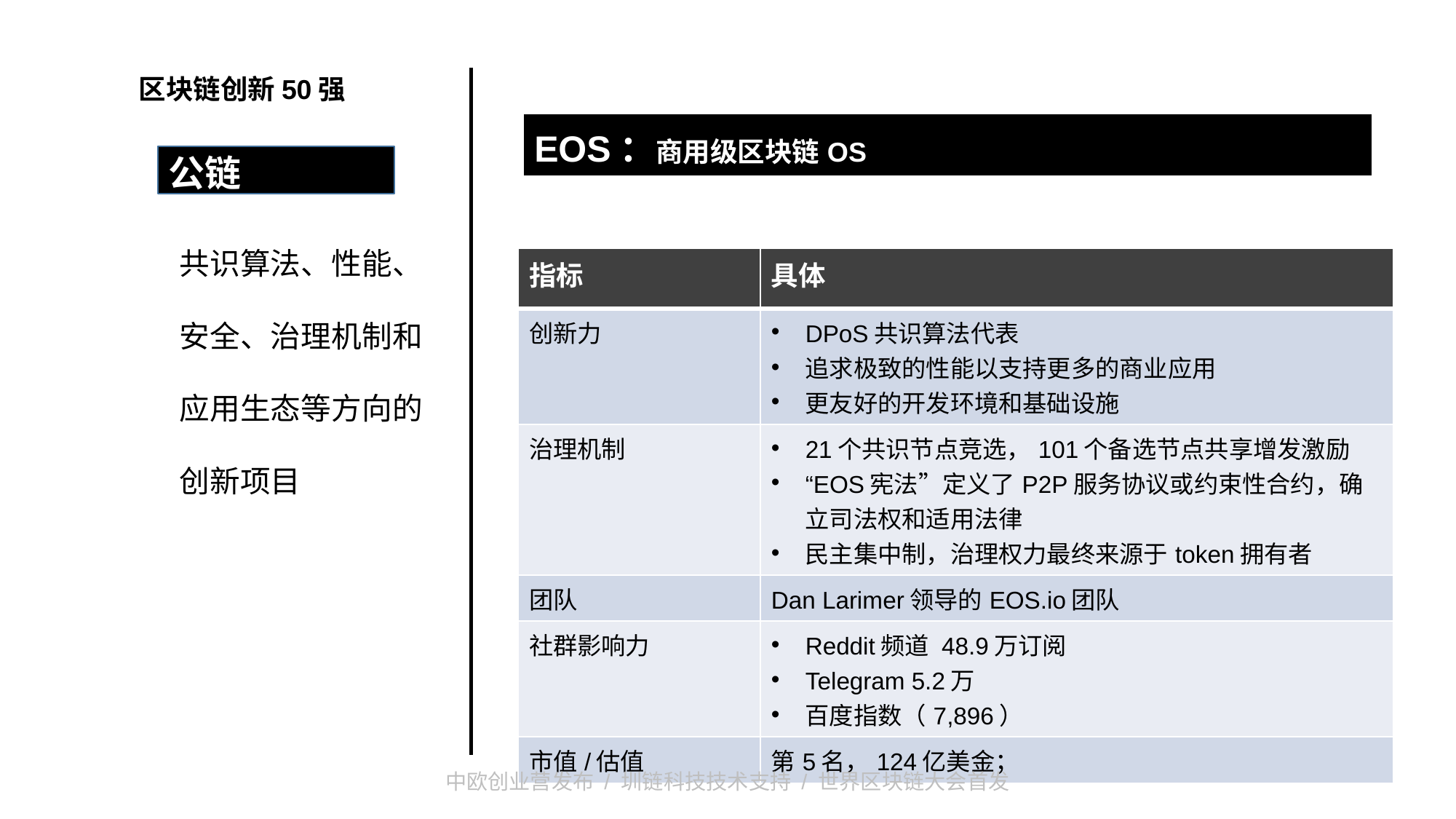

区块链创新50强
| EOS：商用级区块链OS |
| --- |
|  |
公链
共识算法、性能、
安全、治理机制和
应用生态等方向的
创新项目
| 指标 | 具体 |
| --- | --- |
| 创新力 | DPoS共识算法代表 追求极致的性能以支持更多的商业应用 更友好的开发环境和基础设施 |
| 治理机制 | 21个共识节点竞选，101个备选节点共享增发激励 “EOS宪法”定义了P2P服务协议或约束性合约，确立司法权和适用法律 民主集中制，治理权力最终来源于token拥有者 |
| 团队 | Dan Larimer领导的EOS.io团队 |
| 社群影响力 | Reddit频道 48.9万订阅 Telegram 5.2万 百度指数（7,896） |
| 市值/估值 | 第5名，124亿美金； |
11
中欧创业营发布 / 圳链科技技术支持 / 世界区块链大会首发